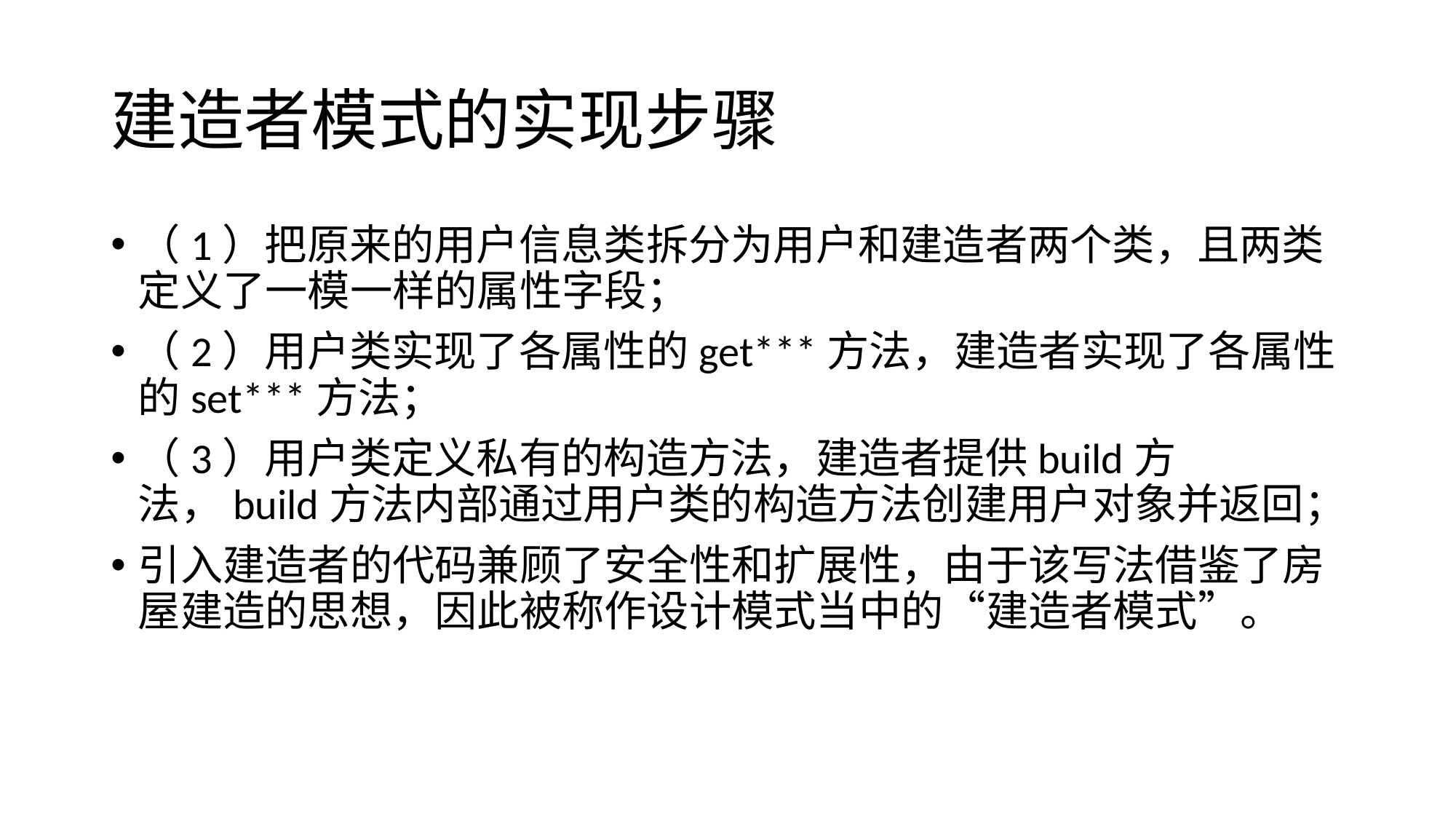

# 建造者模式的实现步骤
（1）把原来的用户信息类拆分为用户和建造者两个类，且两类定义了一模一样的属性字段；
（2）用户类实现了各属性的get***方法，建造者实现了各属性的set***方法；
（3）用户类定义私有的构造方法，建造者提供build方法，build方法内部通过用户类的构造方法创建用户对象并返回；
引入建造者的代码兼顾了安全性和扩展性，由于该写法借鉴了房屋建造的思想，因此被称作设计模式当中的“建造者模式”。